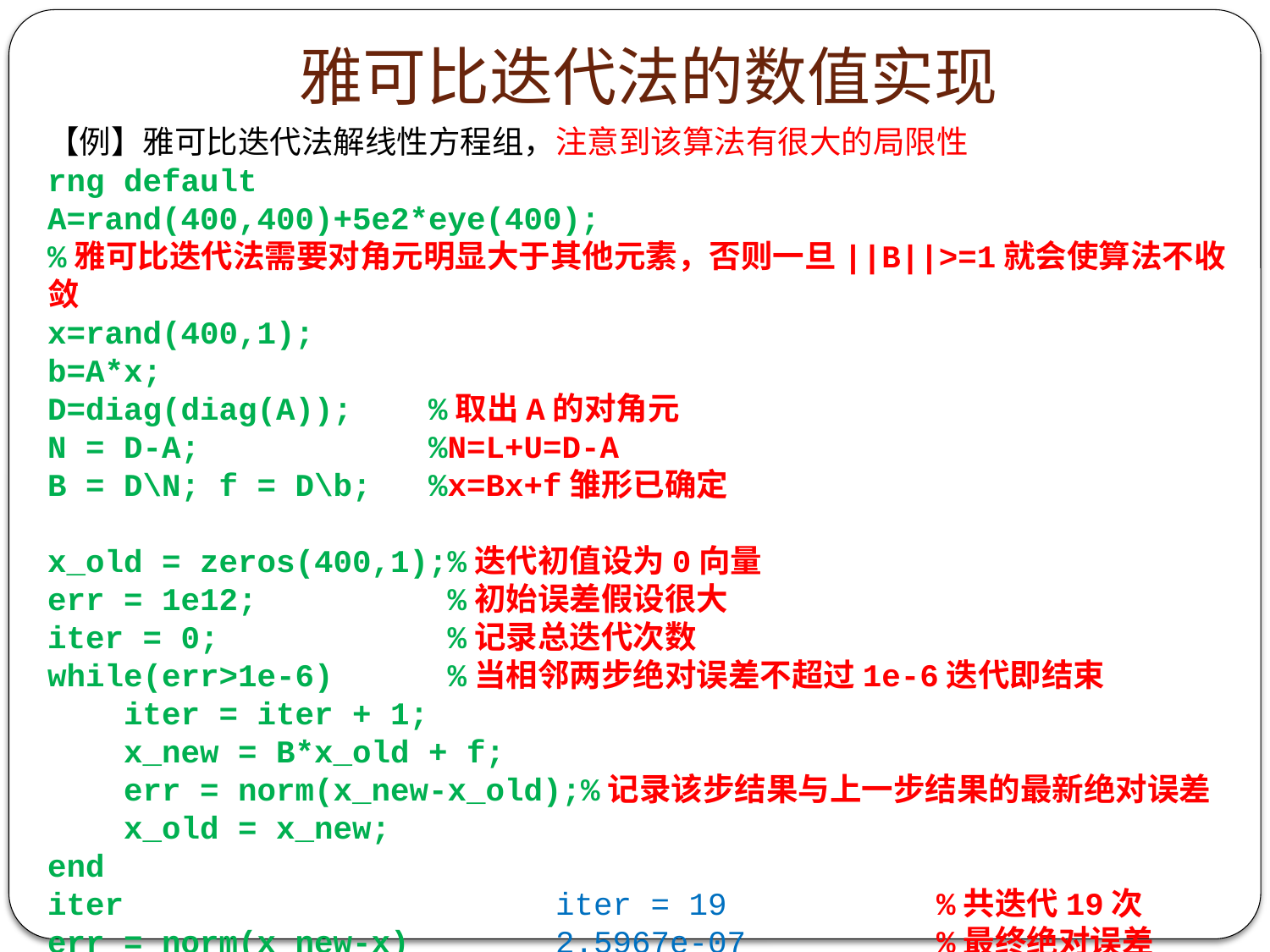

# 雅可比迭代法的数值实现
【例】雅可比迭代法解线性方程组，注意到该算法有很大的局限性
rng default
A=rand(400,400)+5e2*eye(400);
%雅可比迭代法需要对角元明显大于其他元素，否则一旦||B||>=1就会使算法不收敛
x=rand(400,1);
b=A*x;
D=diag(diag(A));	%取出A的对角元
N = D-A;		%N=L+U=D-A
B = D\N; f = D\b;	%x=Bx+f雏形已确定

x_old = zeros(400,1);%迭代初值设为0向量
err = 1e12;		 %初始误差假设很大
iter = 0;		 %记录总迭代次数
while(err>1e-6)	 %当相邻两步绝对误差不超过1e-6迭代即结束
    iter = iter + 1;
    x_new = B*x_old + f;
    err = norm(x_new-x_old);%记录该步结果与上一步结果的最新绝对误差
    x_old = x_new;
end
iter				iter = 19		%共迭代19次
err = norm(x_new-x)		2.5967e-07		%最终绝对误差